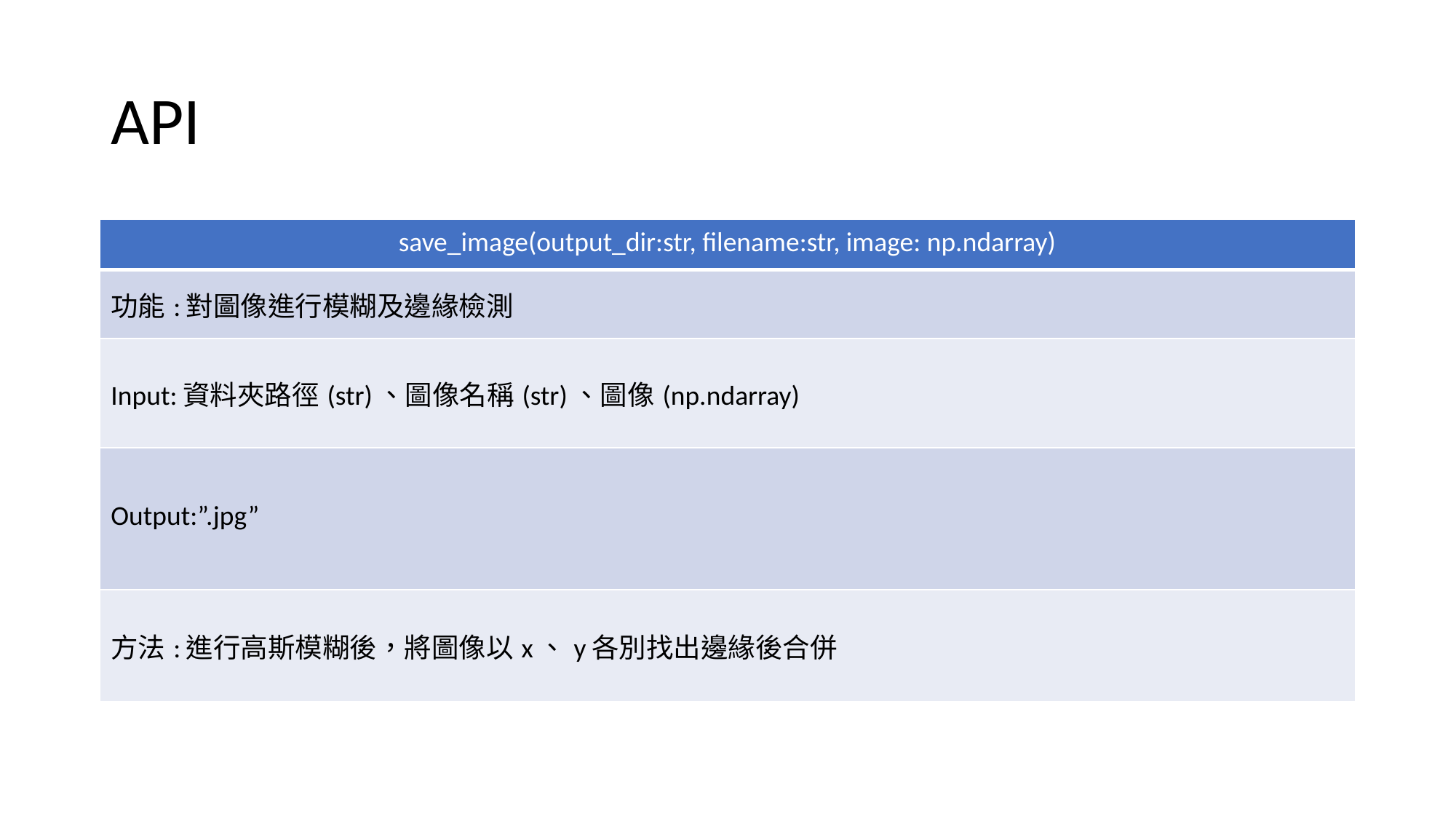

# API
| save\_image(output\_dir:str, filename:str, image: np.ndarray) |
| --- |
| 功能:對圖像進行模糊及邊緣檢測 |
| Input:資料夾路徑(str)、圖像名稱(str)、圖像(np.ndarray) |
| Output:”.jpg” |
| 方法:進行高斯模糊後，將圖像以x、y各別找出邊緣後合併 |